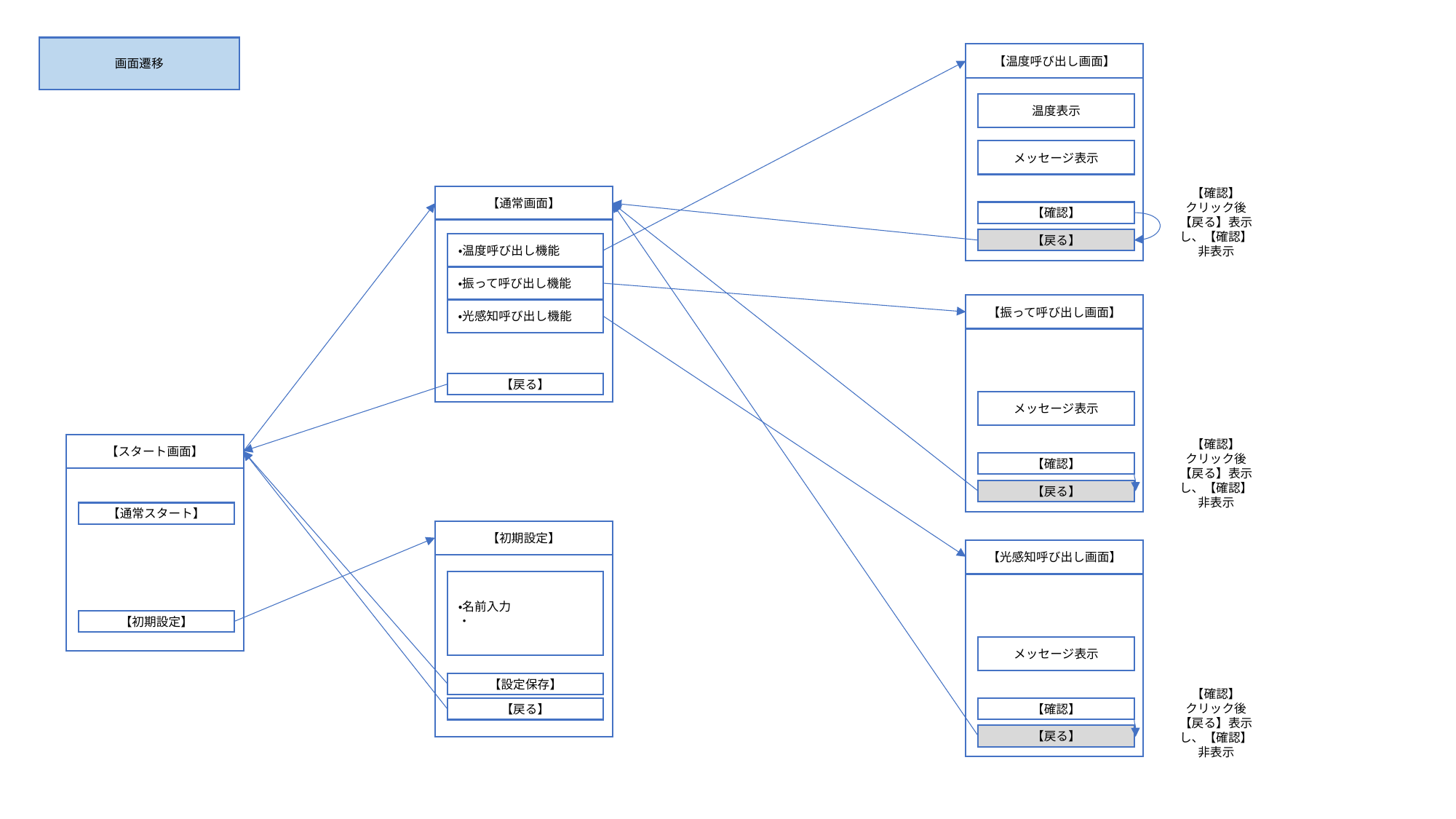

画面遷移
【温度呼び出し画面】

温度表示
メッセージ表示
【確認】
クリック後
【戻る】表示し、【確認】非表示
【通常画面】
【確認】

【戻る】
・温度呼び出し機能
・振って呼び出し機能
【振って呼び出し画面】
・光感知呼び出し機能

【戻る】
メッセージ表示
【スタート画面】
【確認】
クリック後
【戻る】表示し、【確認】非表示
【確認】

【戻る】
【通常スタート】
【初期設定】
【光感知呼び出し画面】

・名前入力
・

【初期設定】
メッセージ表示
【設定保存】
【確認】
クリック後
【戻る】表示し、【確認】非表示
【確認】
【戻る】
【戻る】